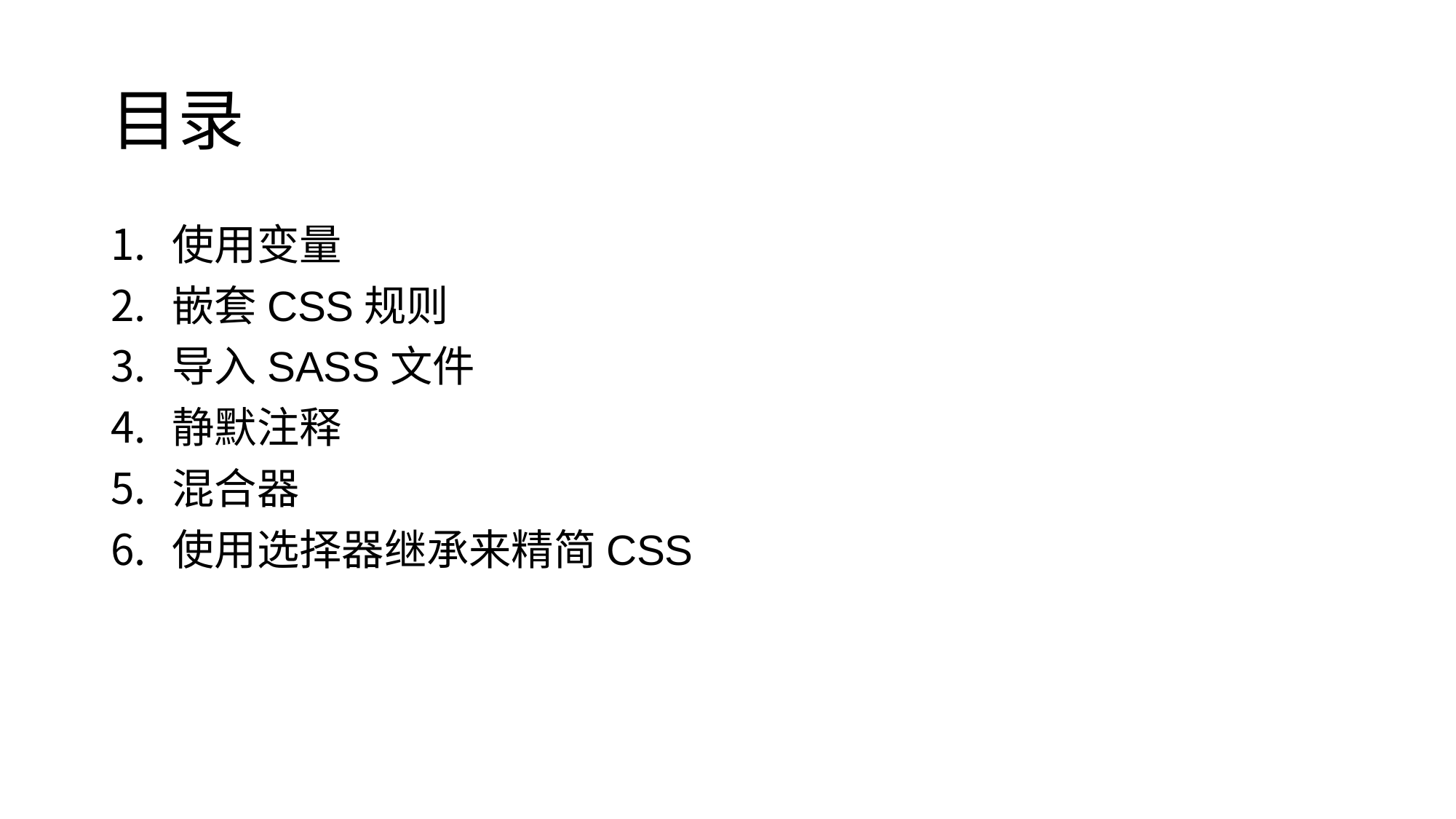

# 目录
使用变量
嵌套CSS规则
导入SASS文件
静默注释
混合器
使用选择器继承来精简CSS